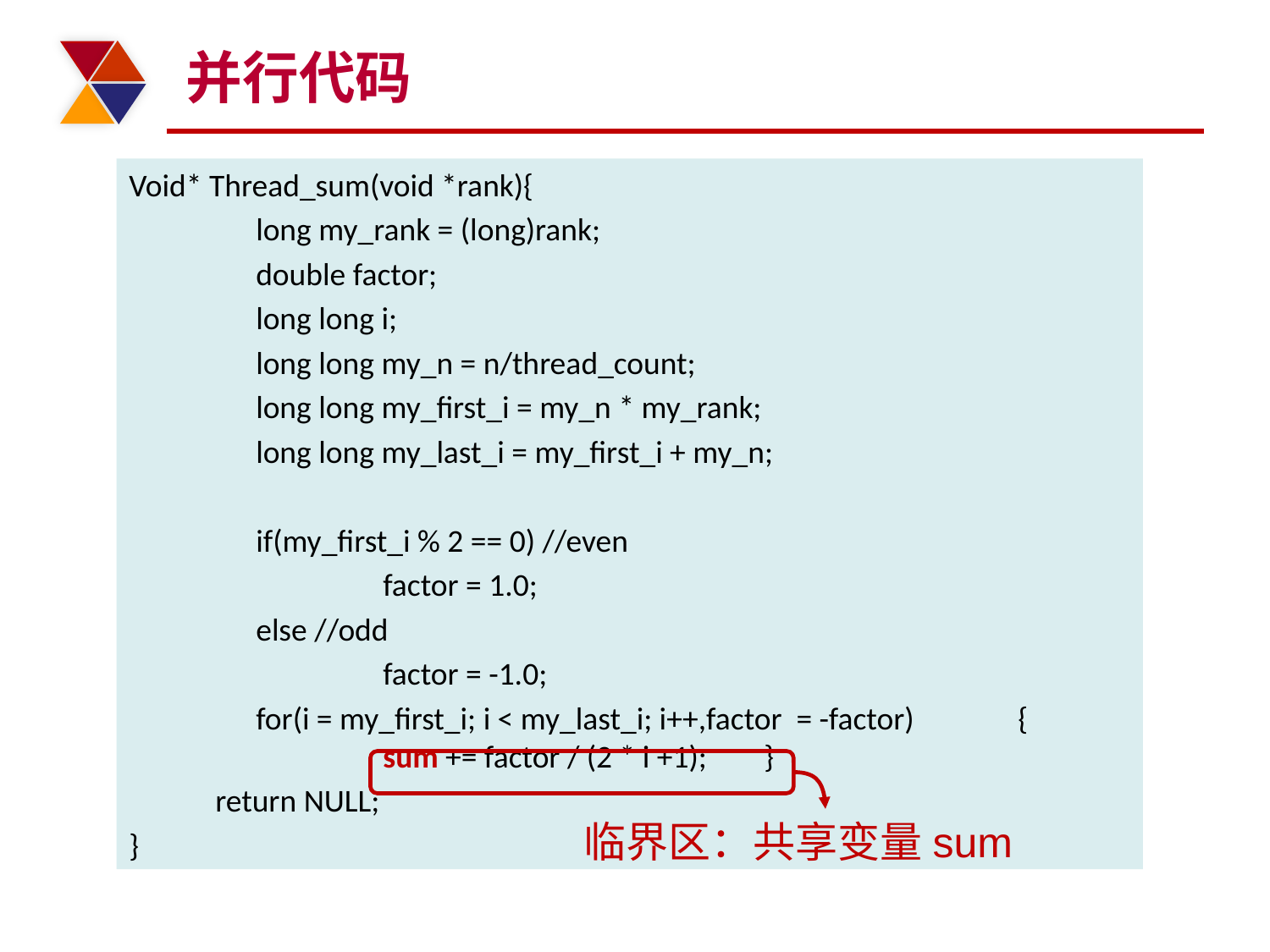

# 并行代码
Void* Thread_sum(void *rank){
	long my_rank = (long)rank;
	double factor;
	long long i;
	long long my_n = n/thread_count;
	long long my_first_i = my_n * my_rank;
	long long my_last_i = my_first_i + my_n;

	if(my_first_i % 2 == 0) //even
		factor = 1.0;
	else //odd
		factor = -1.0;
	for(i = my_first_i; i < my_last_i; i++,factor  = -factor)	{		sum += factor / (2 * i +1);	}
            return NULL;
}

临界区：共享变量sum